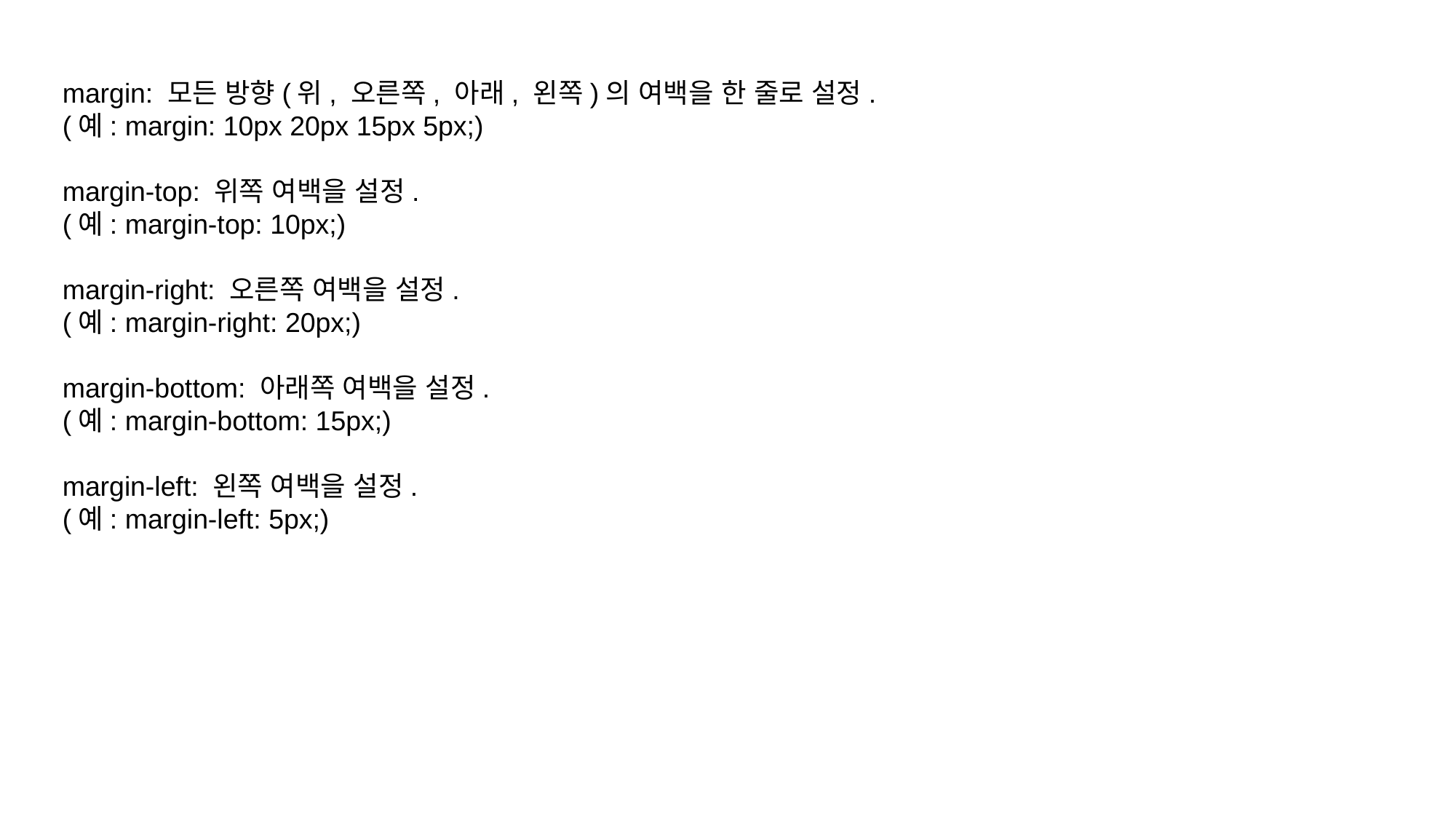

margin: 모든 방향(위, 오른쪽, 아래, 왼쪽)의 여백을 한 줄로 설정.
(예: margin: 10px 20px 15px 5px;)

margin-top: 위쪽 여백을 설정.
(예: margin-top: 10px;)

margin-right: 오른쪽 여백을 설정.
(예: margin-right: 20px;)

margin-bottom: 아래쪽 여백을 설정.
(예: margin-bottom: 15px;)

margin-left: 왼쪽 여백을 설정.
(예: margin-left: 5px;)